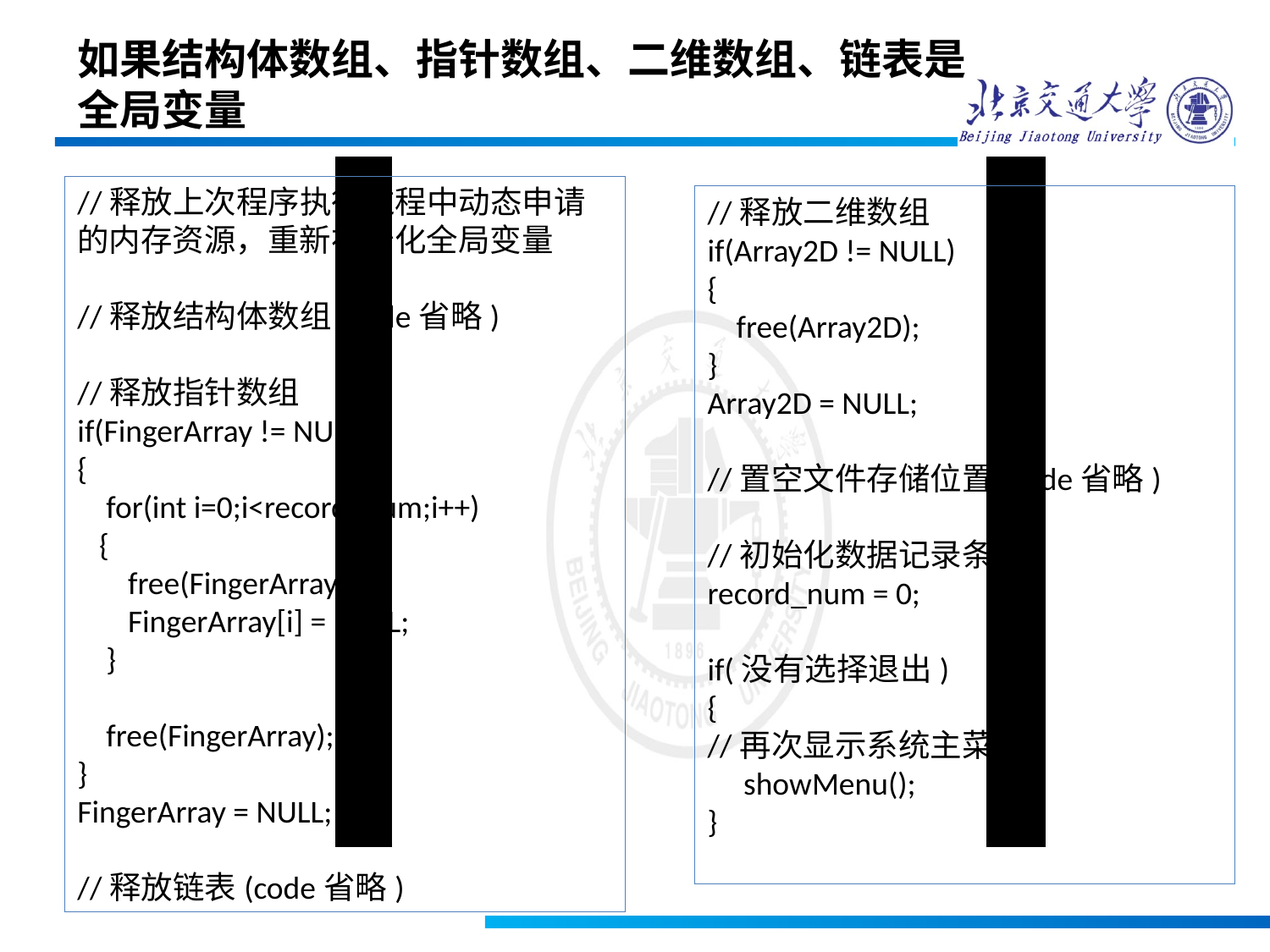

如果结构体数组、指针数组、二维数组、链表是
全局变量
//释放上次程序执行过程中动态申请的内存资源，重新初始化全局变量

//释放结构体数组(code省略)

//释放指针数组
if(FingerArray != NULL)
{
    for(int i=0;i<record_num;i++)
   {
       free(FingerArray[i]);
       FingerArray[i] = NULL;
    }

    free(FingerArray);
}
FingerArray = NULL;

//释放链表(code省略)
//释放二维数组
if(Array2D != NULL)
{
    free(Array2D);
}
Array2D = NULL;

//置空文件存储位置(code省略)

//初始化数据记录条数
record_num = 0;

if(没有选择退出)
{
//再次显示系统主菜单
     showMenu();
}